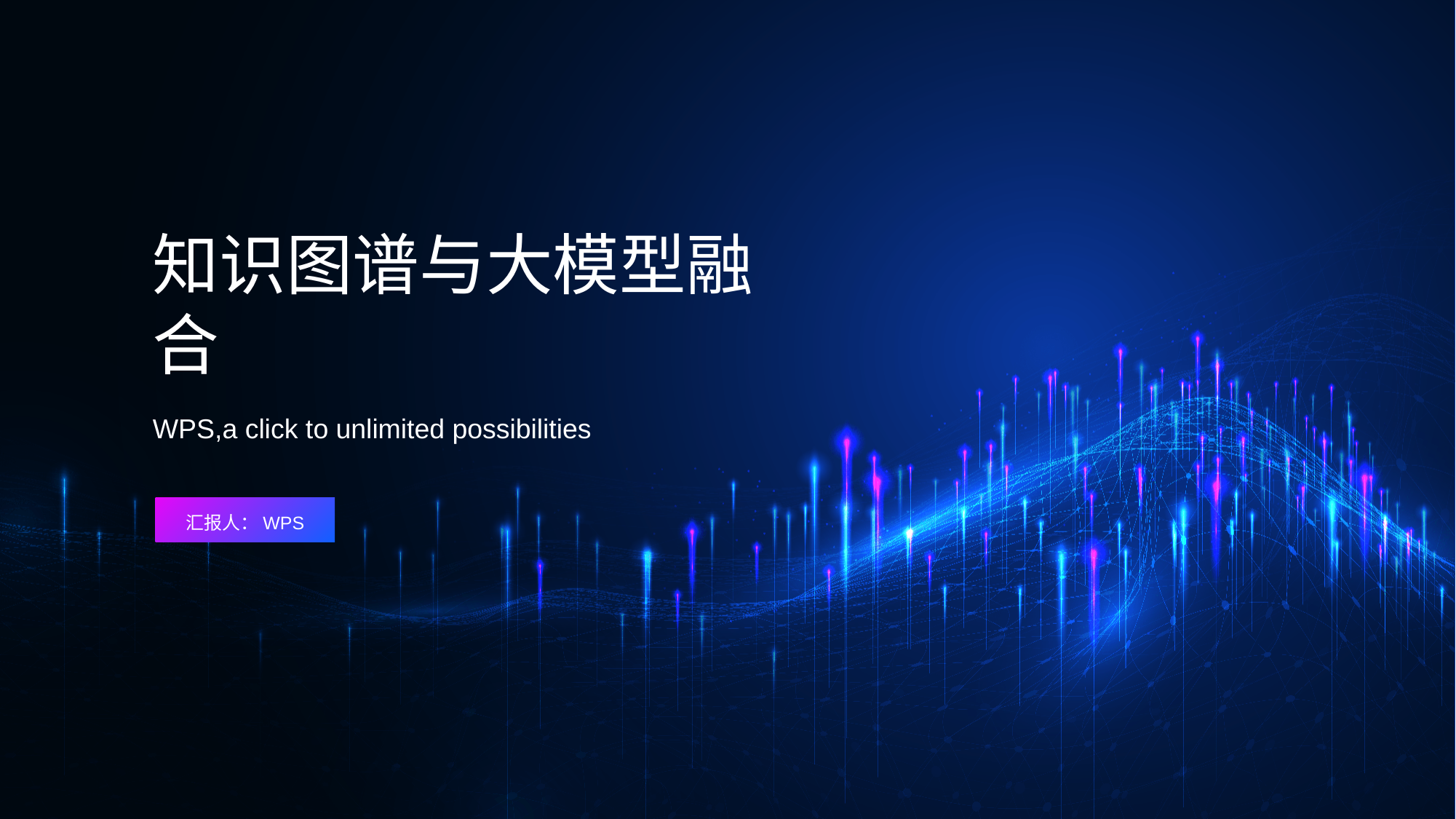

知识图谱与大模型融合
WPS,a click to unlimited possibilities
汇报人：WPS